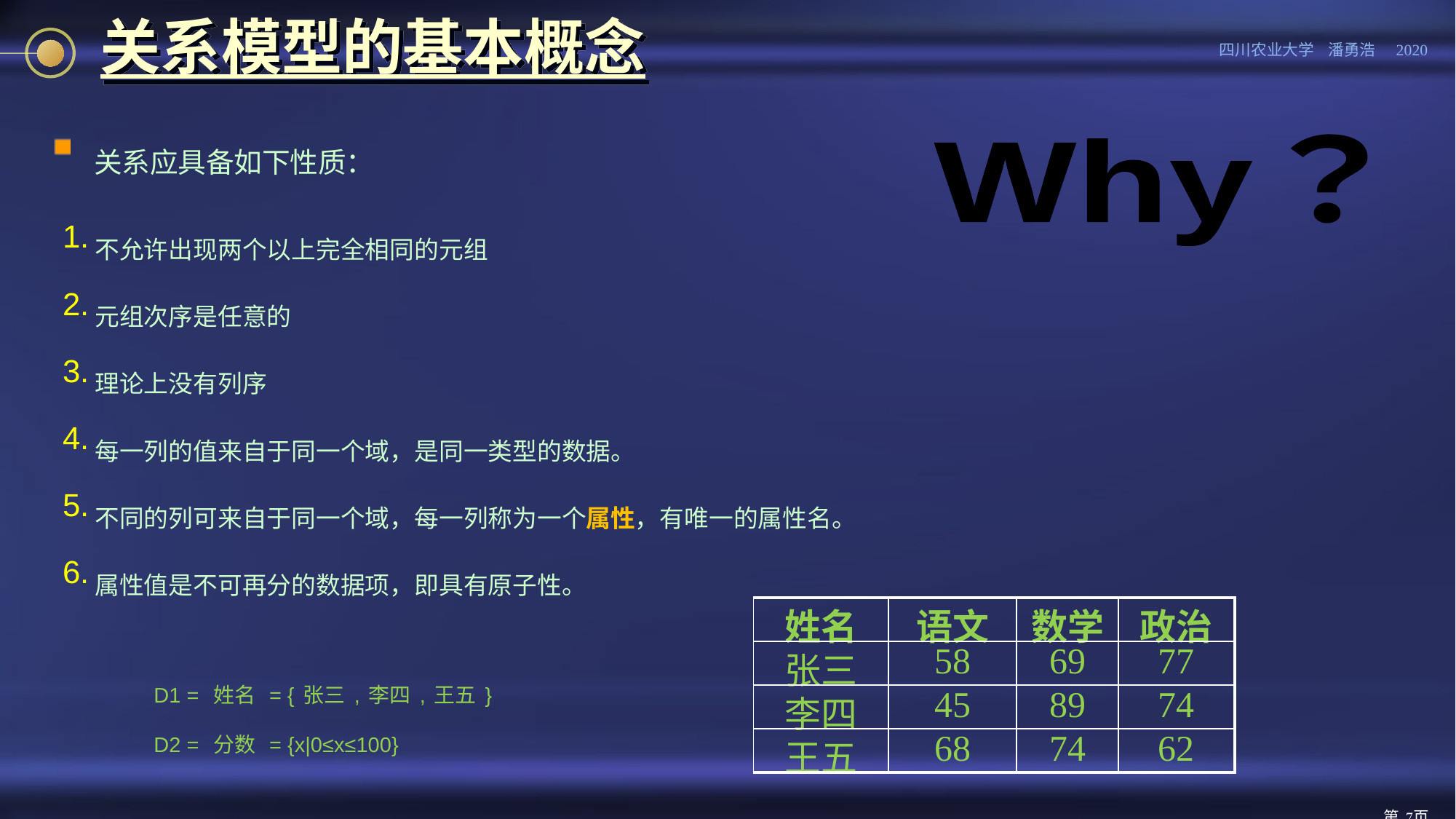

# 关系模型的基本概念
  关系应具备如下性质：
不允许出现两个以上完全相同的元组
元组次序是任意的
理论上没有列序
每一列的值来自于同一个域，是同一类型的数据。
不同的列可来自于同一个域，每一列称为一个属性，有唯一的属性名。
属性值是不可再分的数据项，即具有原子性。
Why？
| 姓名 | 语文 | 数学 | 政治 |
| --- | --- | --- | --- |
| 张三 | 58 | 69 | 77 |
| 李四 | 45 | 89 | 74 |
| 王五 | 68 | 74 | 62 |
D1 = 姓名 = {张三,李四,王五}
D2 = 分数 = {x|0≤x≤100}